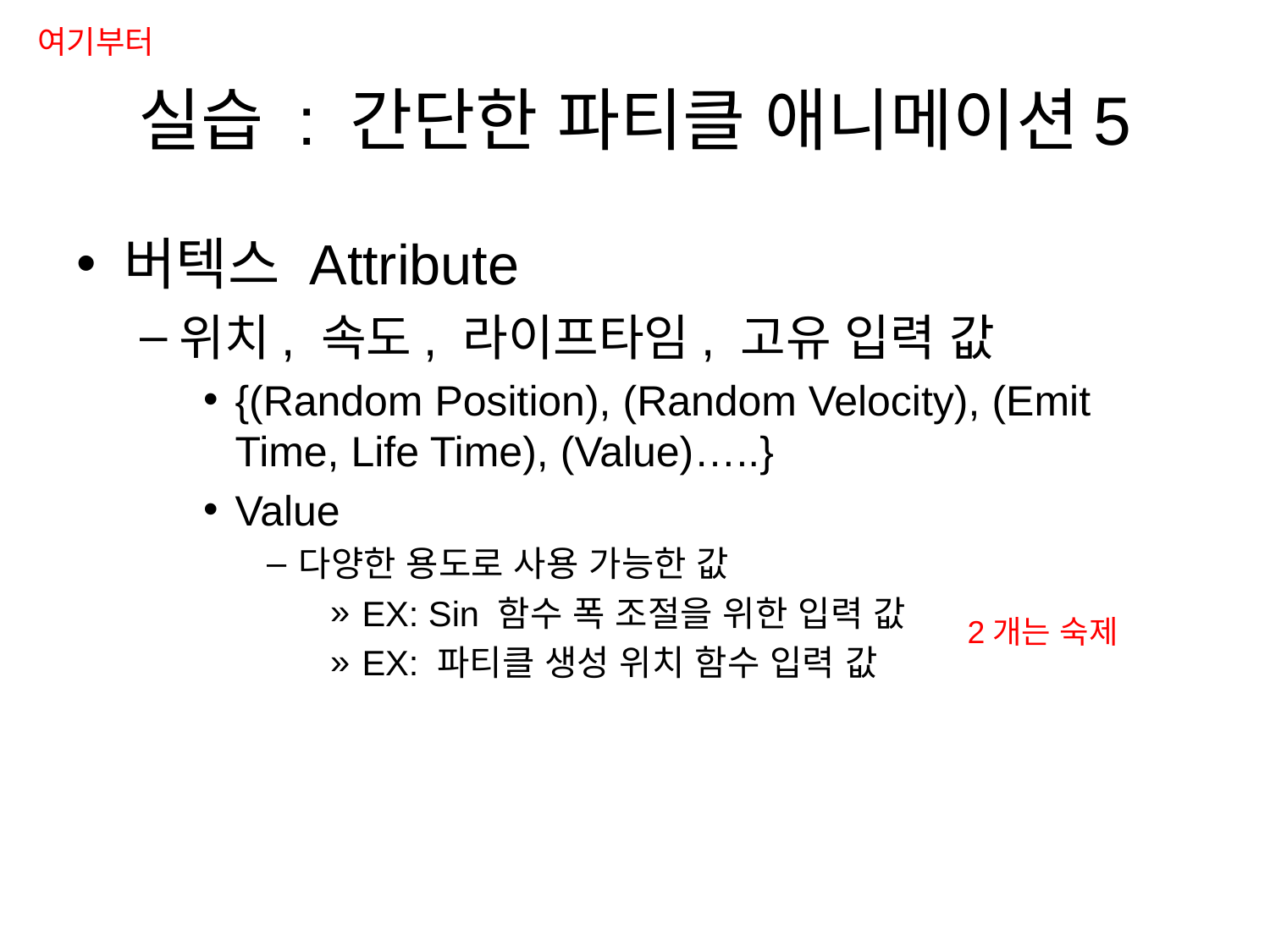

여기부터
# 실습 : 간단한 파티클 애니메이션5
버텍스 Attribute
위치, 속도, 라이프타임, 고유 입력 값
{(Random Position), (Random Velocity), (Emit Time, Life Time), (Value)…..}
Value
다양한 용도로 사용 가능한 값
EX: Sin 함수 폭 조절을 위한 입력 값
EX: 파티클 생성 위치 함수 입력 값
2개는 숙제